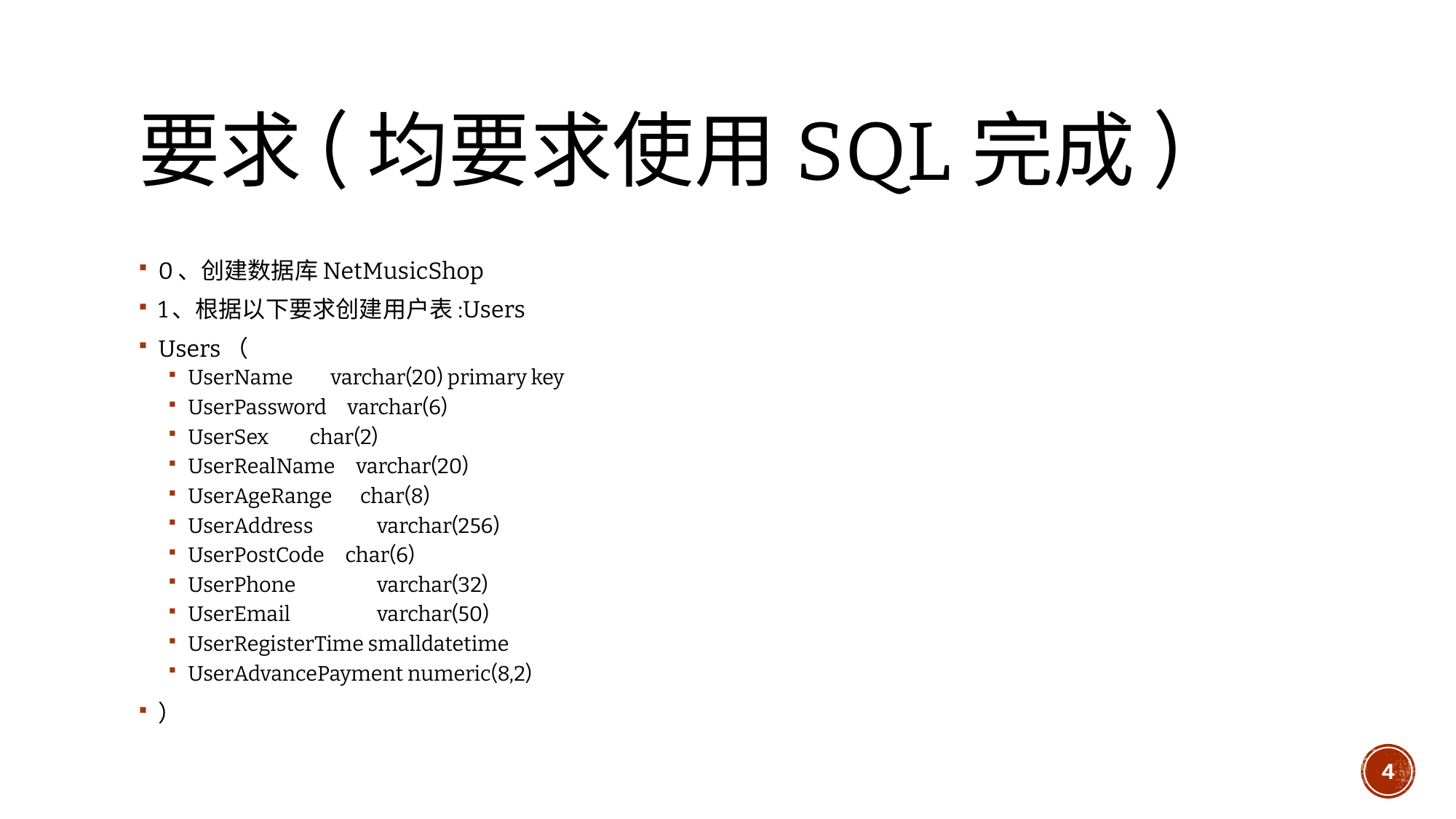

# 要求(均要求使用sql完成)
0、创建数据库NetMusicShop
1、根据以下要求创建用户表:Users
Users（
UserName         varchar(20) primary key
UserPassword     varchar(6)
UserSex	         char(2)
UserRealName     varchar(20)
UserAgeRange	 char(8)
UserAddress	     varchar(256)
UserPostCode     char(6)
UserPhone	     varchar(32)
UserEmail	     varchar(50)
UserRegisterTime smalldatetime
UserAdvancePayment numeric(8,2)
）

4